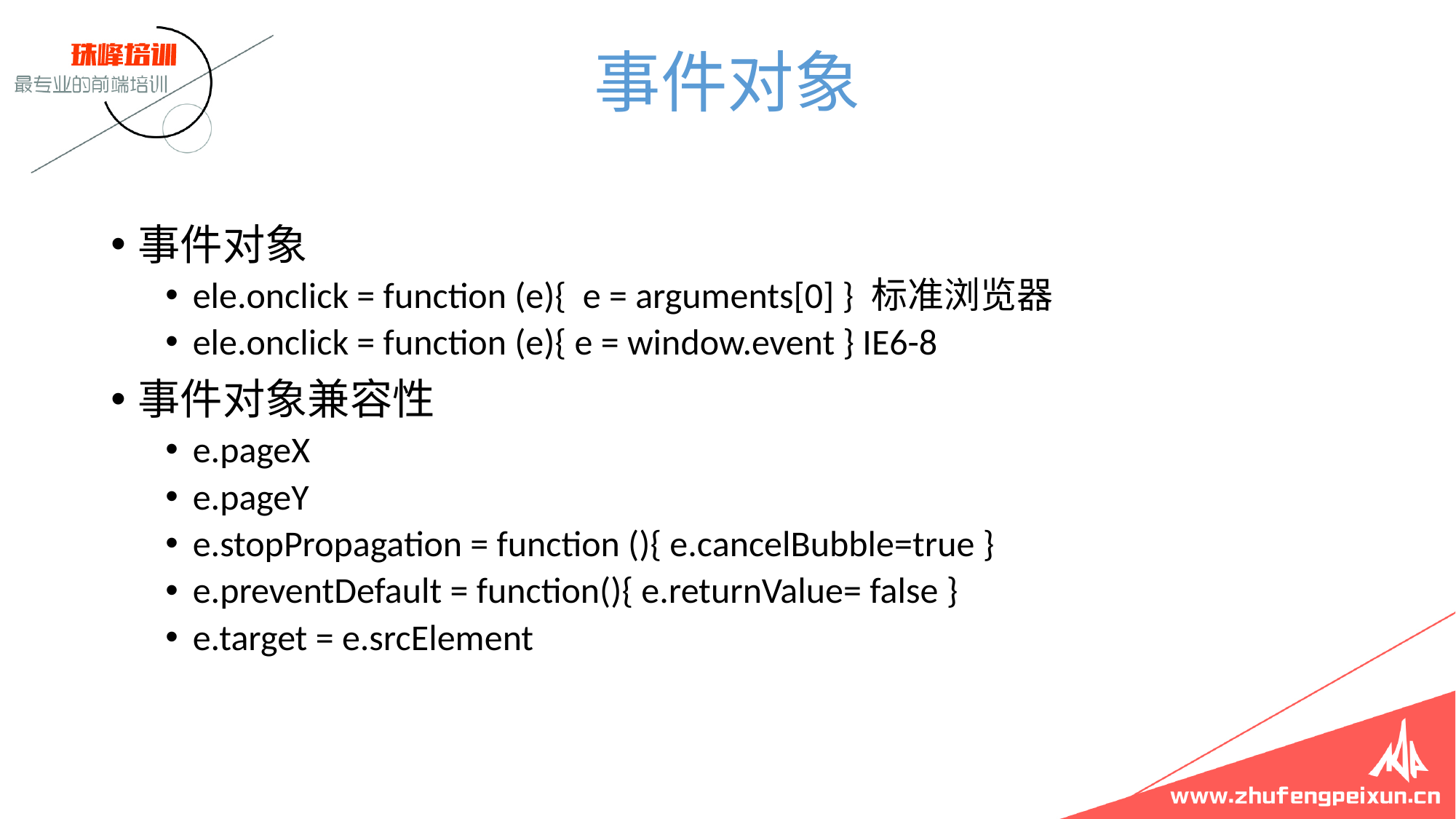

# 事件对象
事件对象
ele.onclick = function (e){  e = arguments[0] } 标准浏览器
ele.onclick = function (e){ e = window.event } IE6-8
事件对象兼容性
e.pageX
e.pageY
e.stopPropagation = function (){ e.cancelBubble=true }
e.preventDefault = function(){ e.returnValue= false }
e.target = e.srcElement